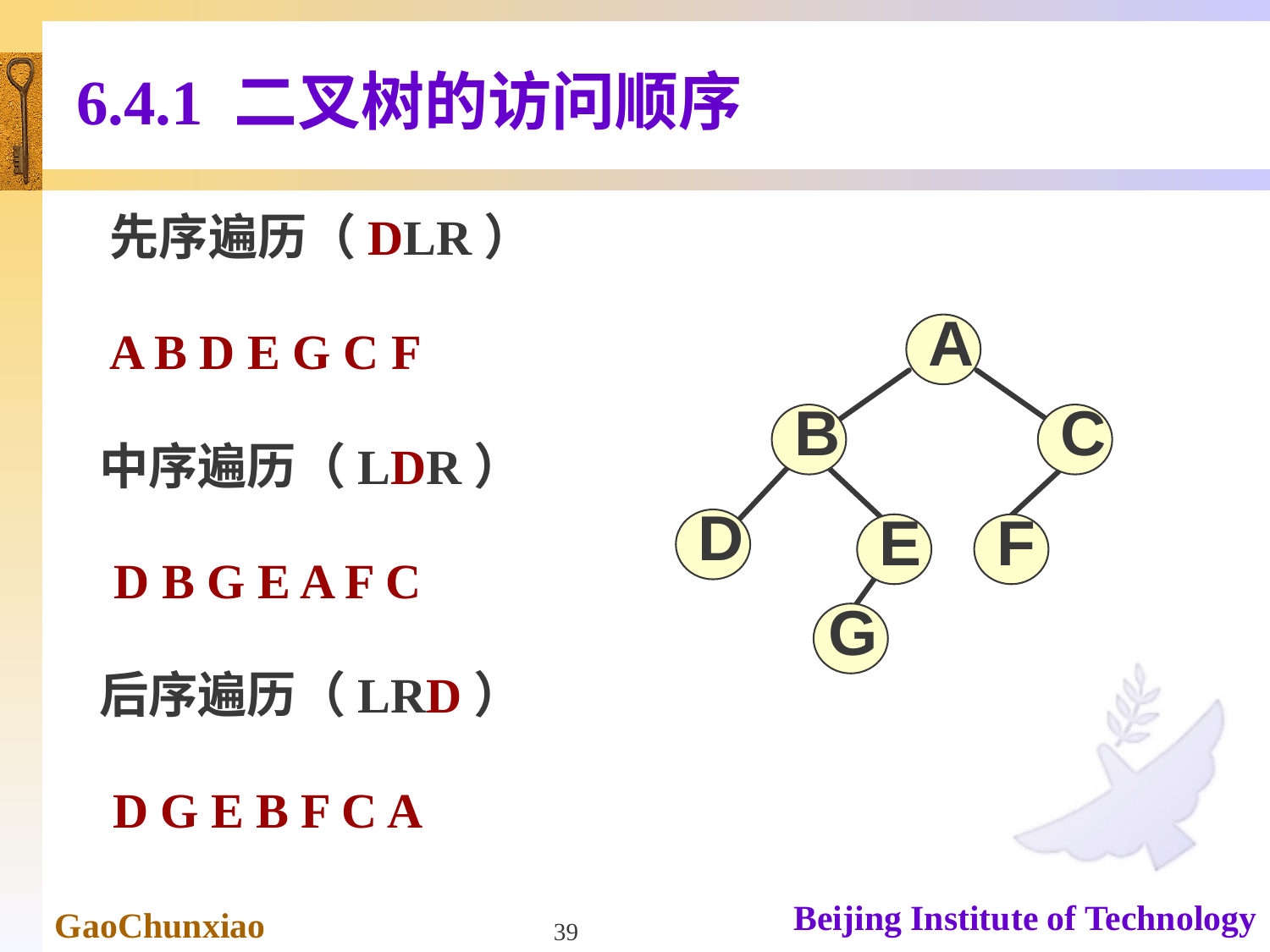

# 6.4.1 二叉树的访问顺序
先序遍历（DLR）
 A

 B

 C

 D

 E

 F

G

A B D E G C F
中序遍历（LDR）
D B G E A F C
后序遍历（LRD）
D G E B F C A
39